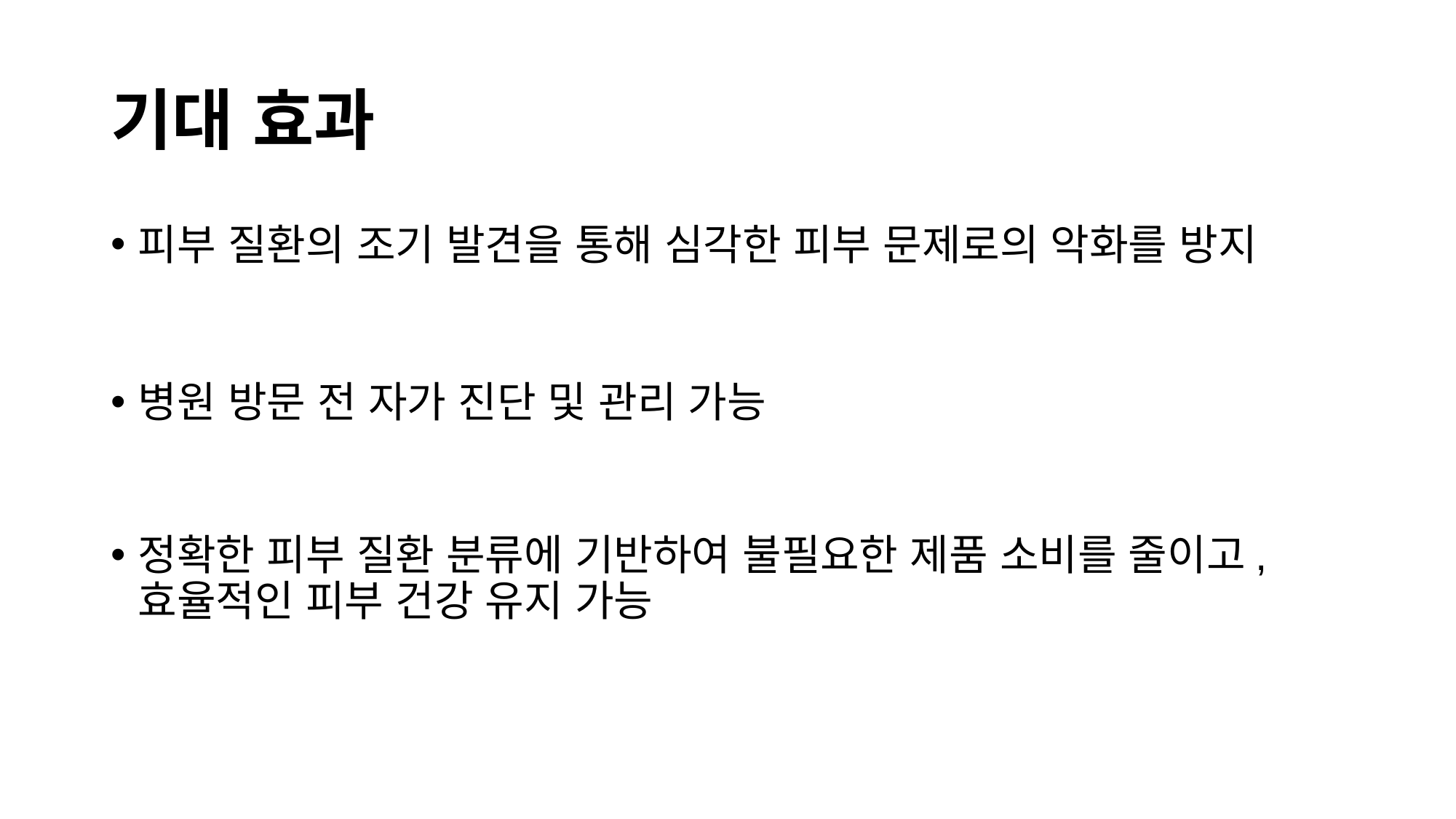

# 기대 효과
피부 질환의 조기 발견을 통해 심각한 피부 문제로의 악화를 방지
병원 방문 전 자가 진단 및 관리 가능
정확한 피부 질환 분류에 기반하여 불필요한 제품 소비를 줄이고, 효율적인 피부 건강 유지 가능